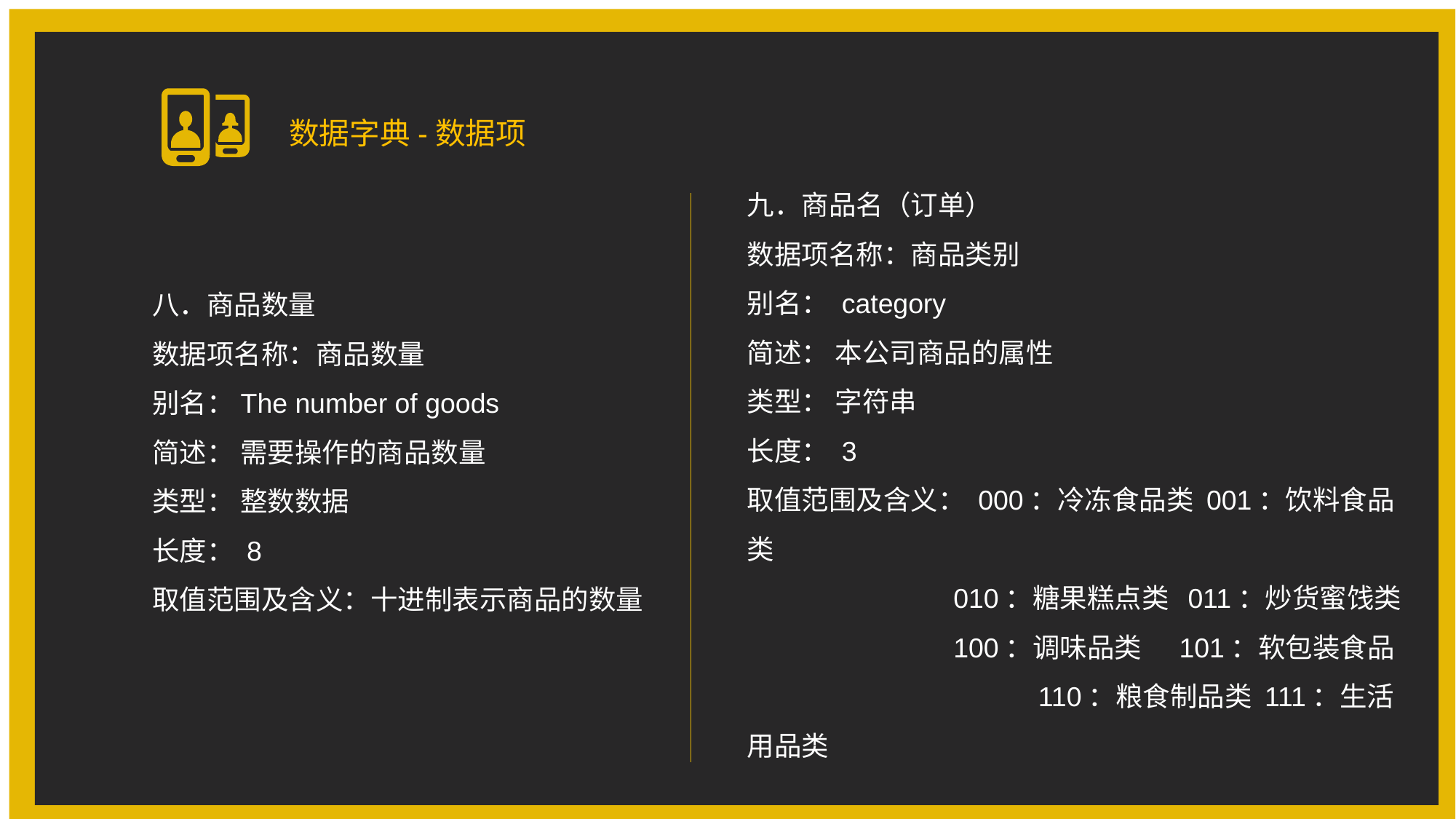

数据字典-数据项
九．商品名（订单）
数据项名称：商品类别
别名： category
简述： 本公司商品的属性
类型： 字符串
长度： 3
取值范围及含义： 000：冷冻食品类 001：饮料食品类
                           010：糖果糕点类  011：炒货蜜饯类
                           100：调味品类     101：软包装食品                                                 110：粮食制品类 111：生活用品类

八．商品数量
数据项名称：商品数量
别名：The number of goods
简述： 需要操作的商品数量
类型： 整数数据
长度： 8
取值范围及含义：十进制表示商品的数量